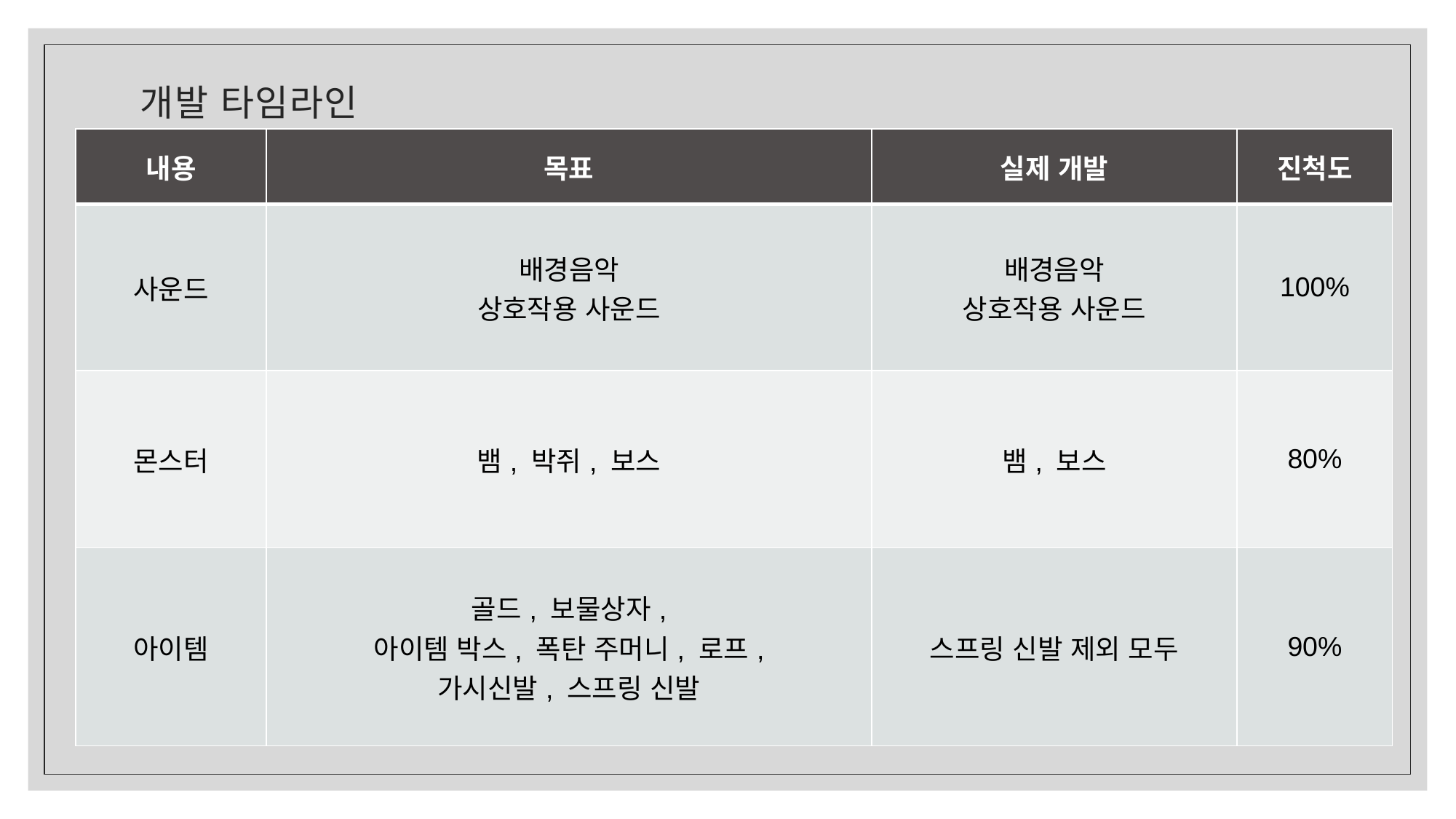

# 개발 타임라인
| 내용 | 목표 | 실제 개발 | 진척도 |
| --- | --- | --- | --- |
| 사운드 | 배경음악 상호작용 사운드 | 배경음악 상호작용 사운드 | 100% |
| 몬스터 | 뱀, 박쥐, 보스 | 뱀, 보스 | 80% |
| 아이템 | 골드, 보물상자, 아이템 박스, 폭탄 주머니, 로프, 가시신발, 스프링 신발 | 스프링 신발 제외 모두 | 90% |